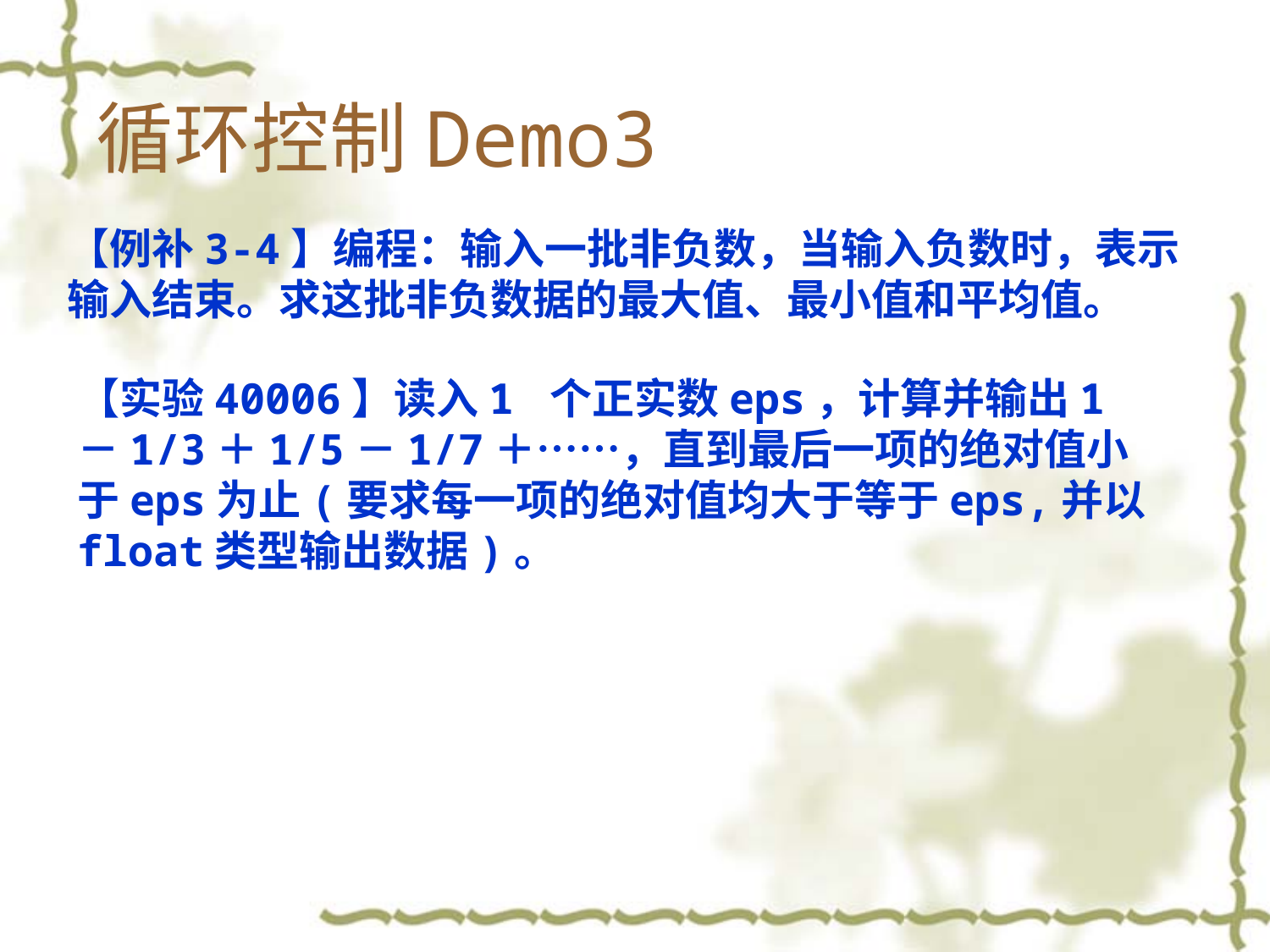

# 循环控制Demo3
【例补3-4】编程：输入一批非负数，当输入负数时，表示输入结束。求这批非负数据的最大值、最小值和平均值。
【实验40006】读入1 个正实数eps，计算并输出1－1/3＋1/5－1/7＋……，直到最后一项的绝对值小于eps为止(要求每一项的绝对值均大于等于eps,并以float类型输出数据)。